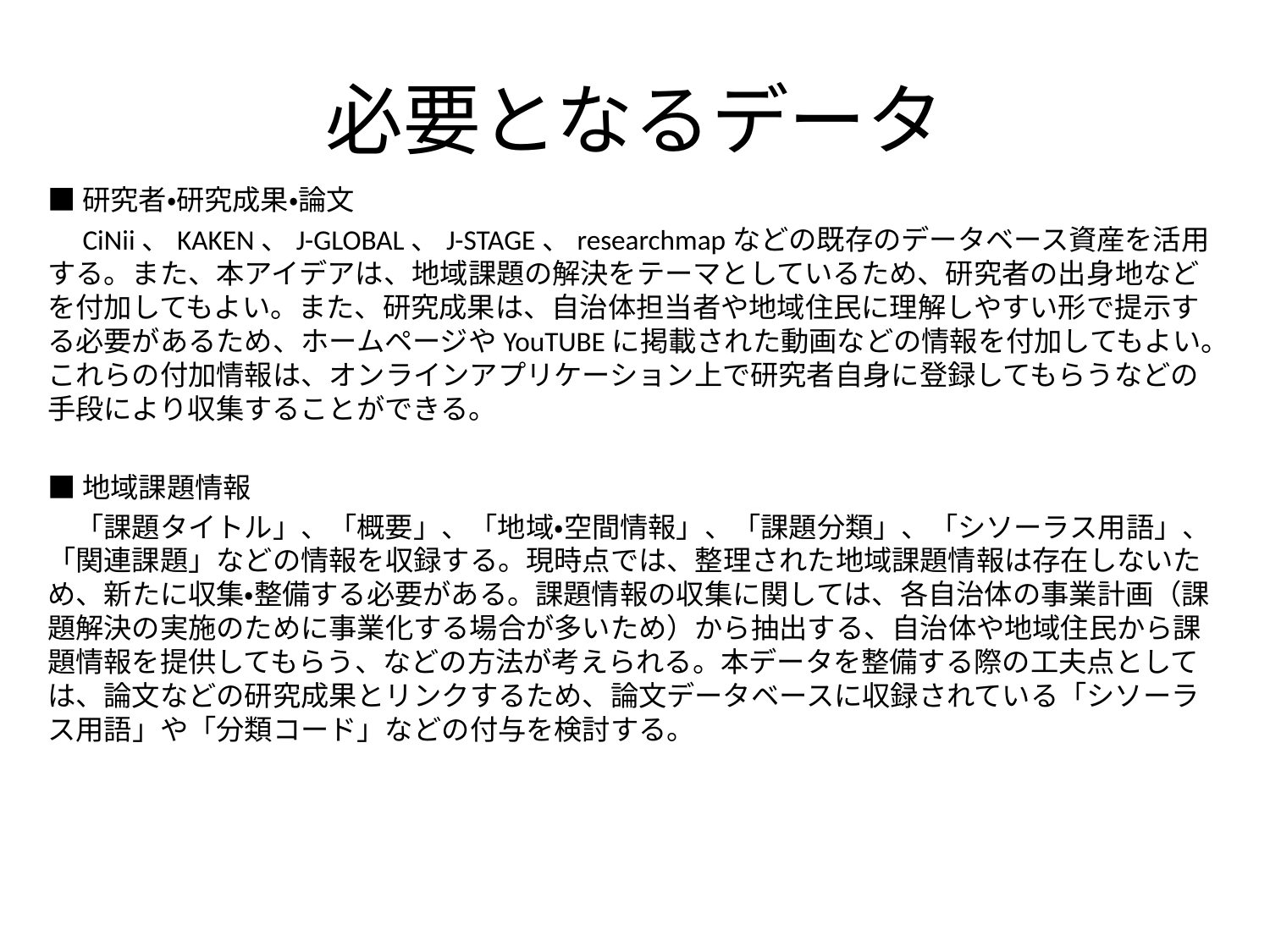

# 必要となるデータ
■研究者・研究成果・論文
　CiNii、KAKEN、J-GLOBAL、J-STAGE、researchmapなどの既存のデータベース資産を活用する。また、本アイデアは、地域課題の解決をテーマとしているため、研究者の出身地などを付加してもよい。また、研究成果は、自治体担当者や地域住民に理解しやすい形で提示する必要があるため、ホームページやYouTUBEに掲載された動画などの情報を付加してもよい。これらの付加情報は、オンラインアプリケーション上で研究者自身に登録してもらうなどの手段により収集することができる。

■地域課題情報
　「課題タイトル」、「概要」、「地域・空間情報」、「課題分類」、「シソーラス用語」、「関連課題」などの情報を収録する。現時点では、整理された地域課題情報は存在しないため、新たに収集・整備する必要がある。課題情報の収集に関しては、各自治体の事業計画（課題解決の実施のために事業化する場合が多いため）から抽出する、自治体や地域住民から課題情報を提供してもらう、などの方法が考えられる。本データを整備する際の工夫点としては、論文などの研究成果とリンクするため、論文データベースに収録されている「シソーラス用語」や「分類コード」などの付与を検討する。